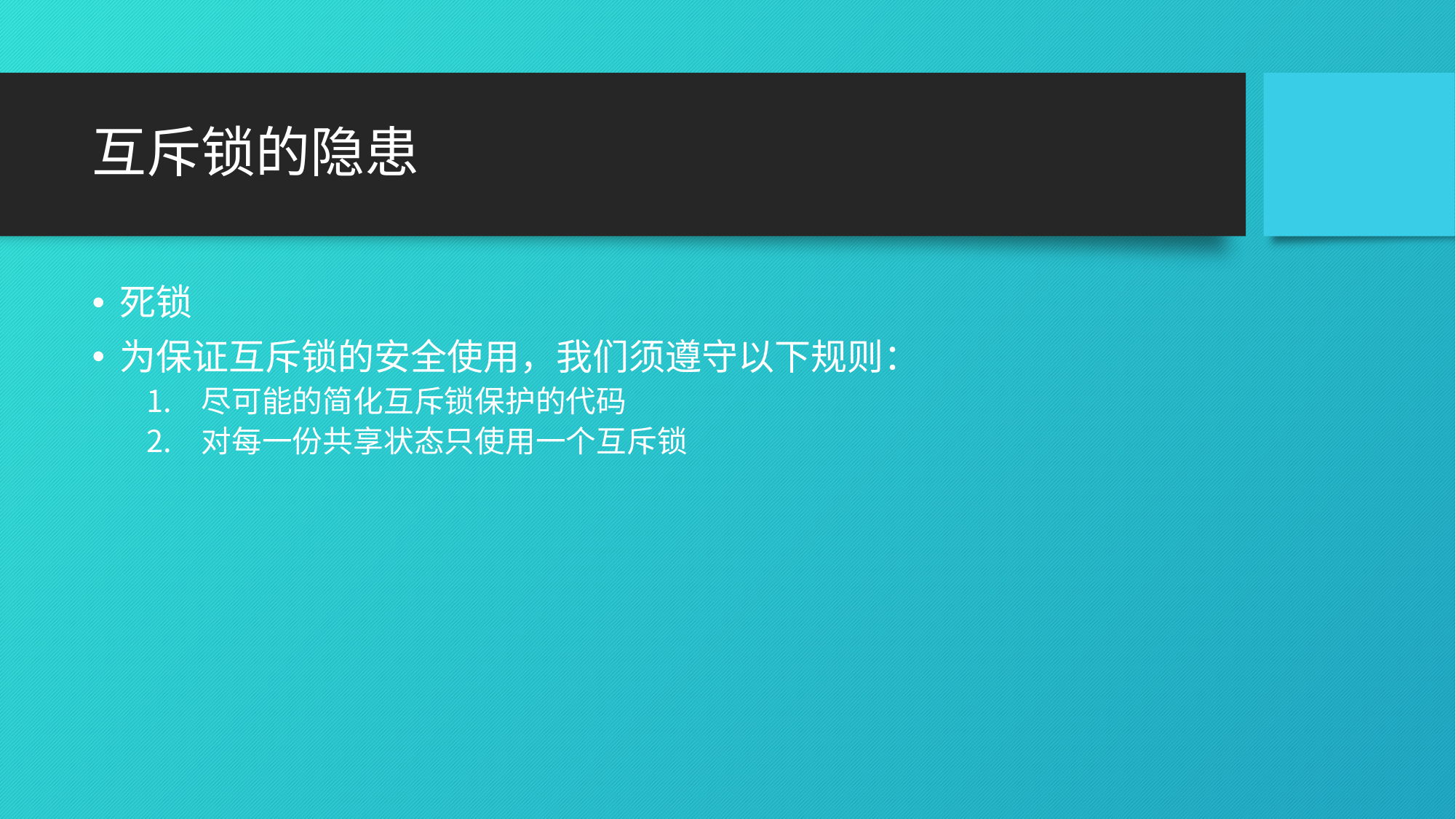

# 互斥锁的隐患
死锁
为保证互斥锁的安全使用，我们须遵守以下规则：
尽可能的简化互斥锁保护的代码
对每一份共享状态只使用一个互斥锁